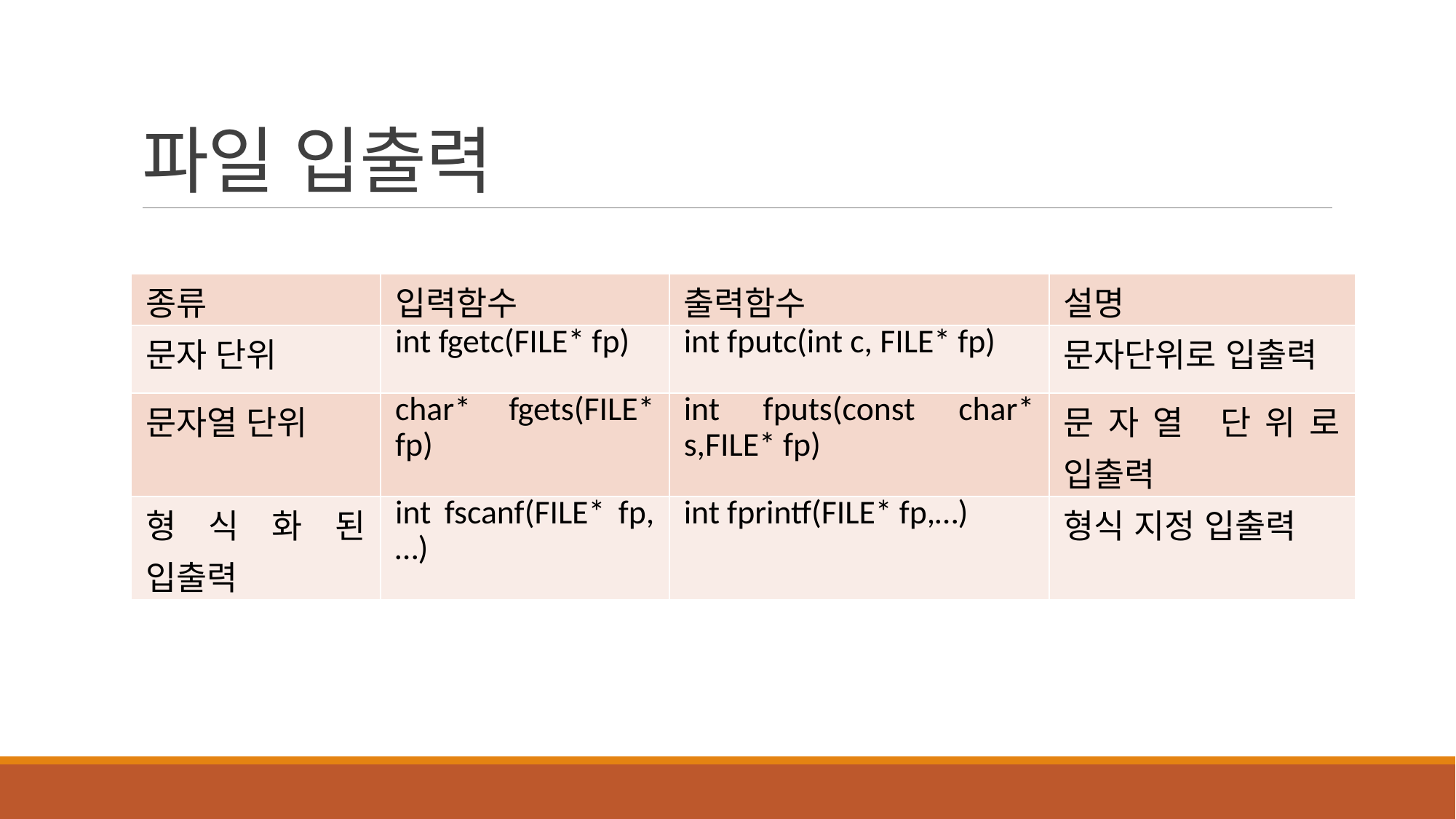

# 파일 입출력
| 종류 | 입력함수 | 출력함수 | 설명 |
| --- | --- | --- | --- |
| 문자 단위 | int fgetc(FILE\* fp) | int fputc(int c, FILE\* fp) | 문자단위로 입출력 |
| 문자열 단위 | char\* fgets(FILE\* fp) | int fputs(const char\* s,FILE\* fp) | 문자열 단위로 입출력 |
| 형식화된 입출력 | int fscanf(FILE\* fp,…) | int fprintf(FILE\* fp,…) | 형식 지정 입출력 |